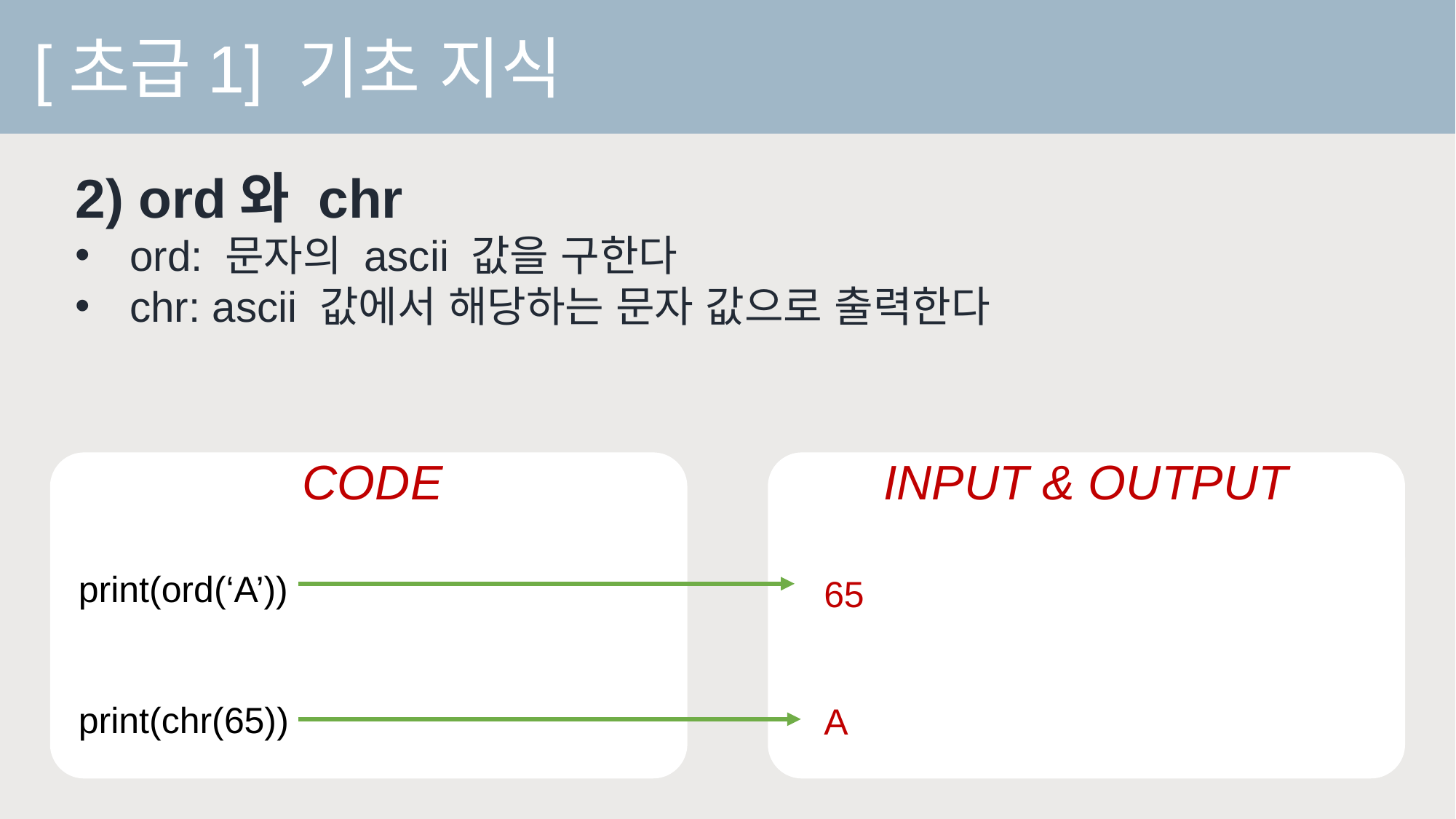

[초급1] 기초 지식
2) ord와 chr
ord: 문자의 ascii 값을 구한다
chr: ascii 값에서 해당하는 문자 값으로 출력한다
CODE
INPUT & OUTPUT

print(ord(‘A’))

print(chr(65))
65
A